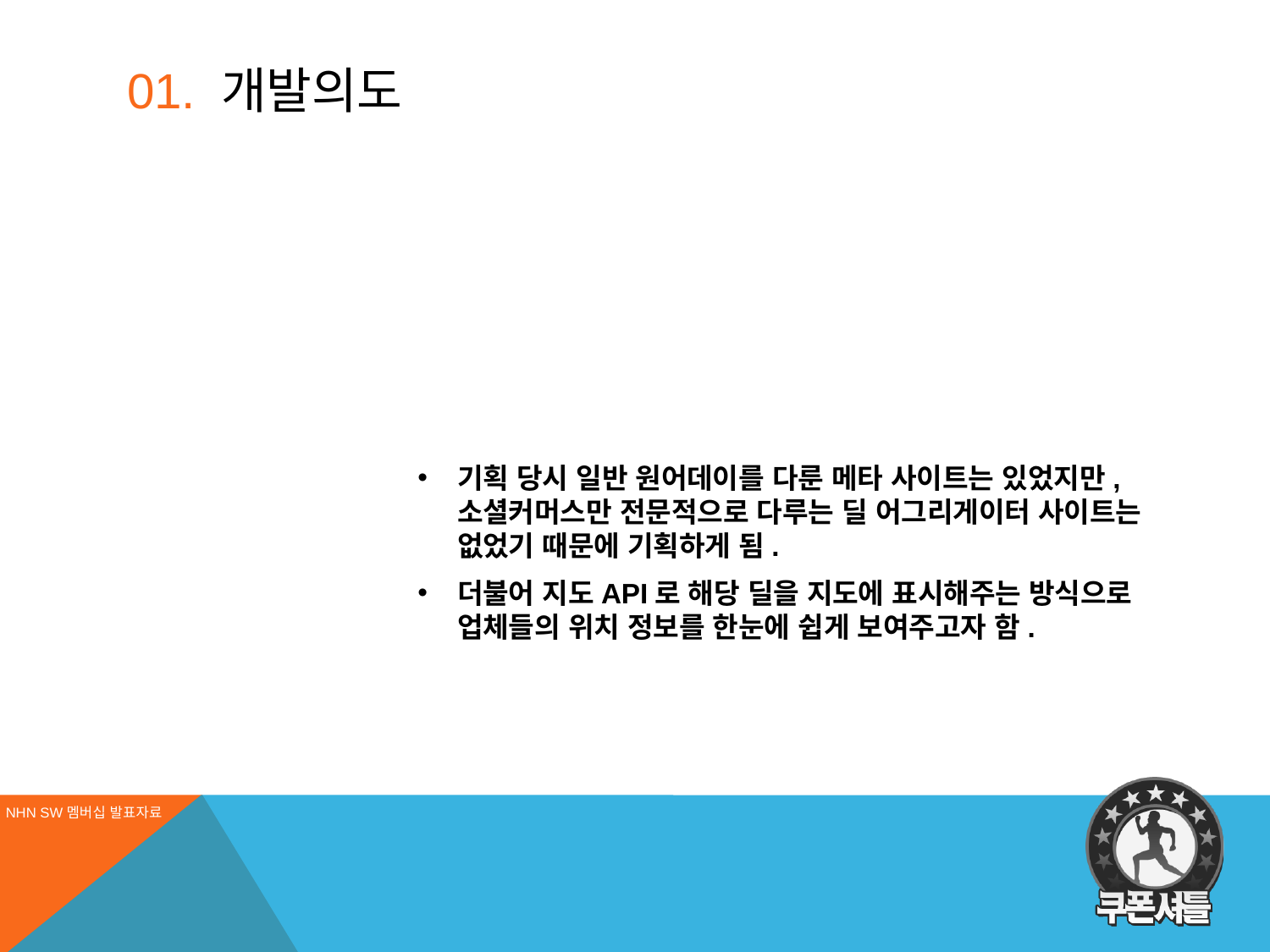

# 01. 개발의도
기획 당시 일반 원어데이를 다룬 메타 사이트는 있었지만, 소셜커머스만 전문적으로 다루는 딜 어그리게이터 사이트는 없었기 때문에 기획하게 됨.
더불어 지도API로 해당 딜을 지도에 표시해주는 방식으로 업체들의 위치 정보를 한눈에 쉽게 보여주고자 함.